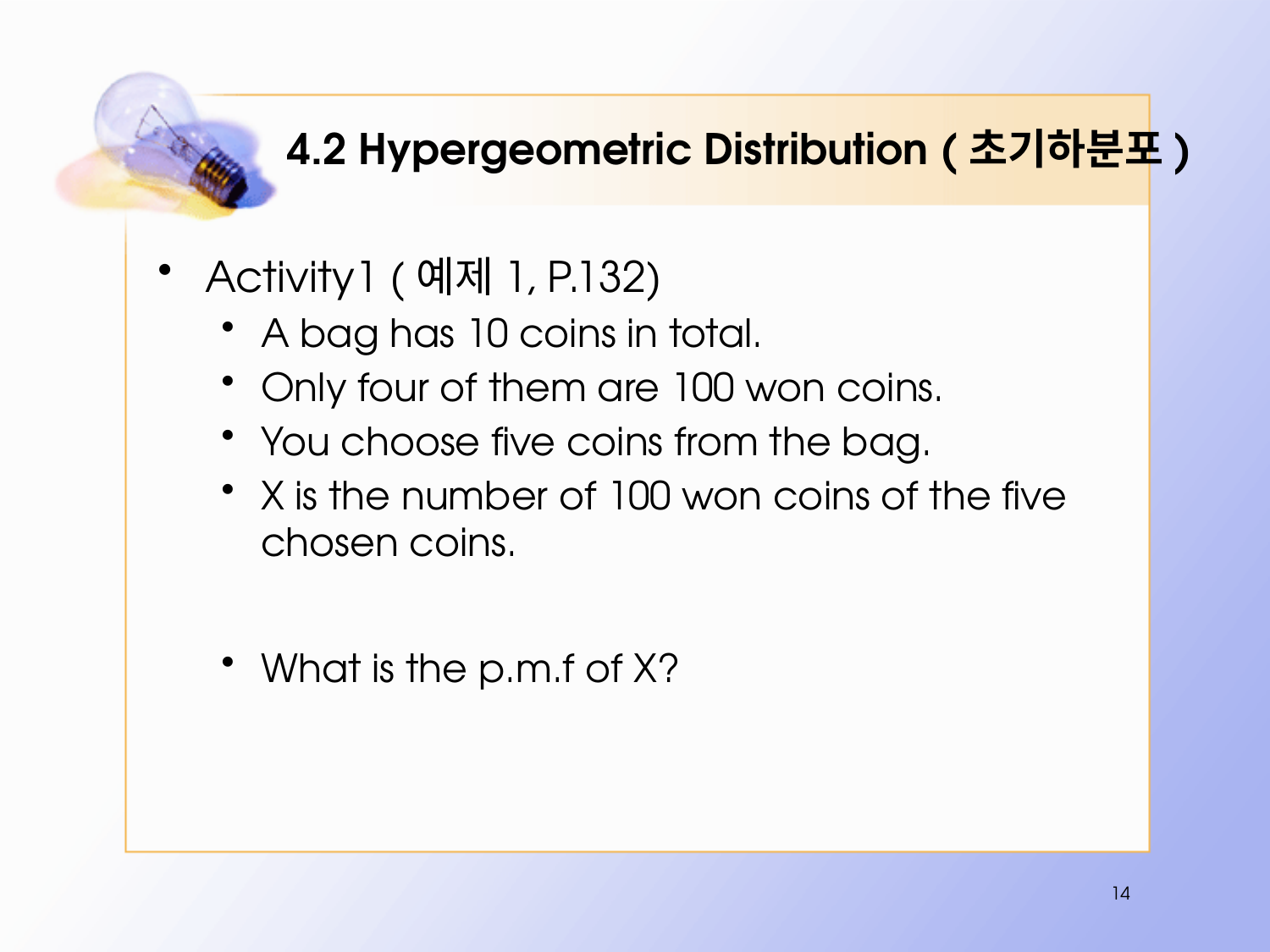

# 4.2 Hypergeometric Distribution (초기하분포)
Activity1 (예제1, P.132)
A bag has 10 coins in total.
Only four of them are 100 won coins.
You choose five coins from the bag.
X is the number of 100 won coins of the five chosen coins.

What is the p.m.f of X?
14